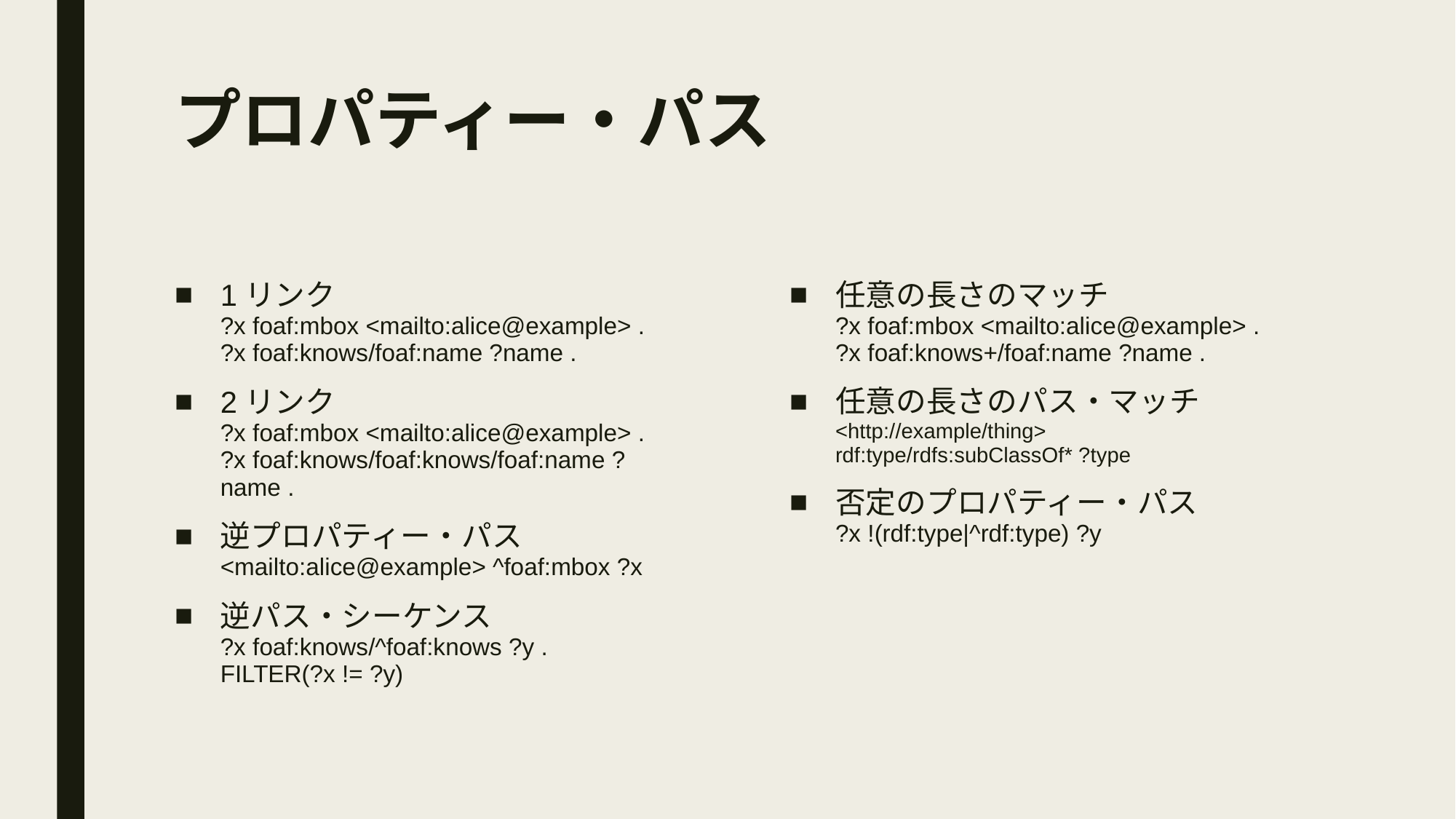

# プロパティー・パス
1リンク
?x foaf:mbox <mailto:alice@example> .
?x foaf:knows/foaf:name ?name .
2リンク
?x foaf:mbox <mailto:alice@example> .
?x foaf:knows/foaf:knows/foaf:name ?name .
逆プロパティー・パス
<mailto:alice@example> ^foaf:mbox ?x
逆パス・シーケンス
?x foaf:knows/^foaf:knows ?y .
FILTER(?x != ?y)

任意の長さのマッチ
?x foaf:mbox <mailto:alice@example> .
?x foaf:knows+/foaf:name ?name .
任意の長さのパス・マッチ
<http://example/thing> rdf:type/rdfs:subClassOf* ?type
否定のプロパティー・パス
?x !(rdf:type|^rdf:type) ?y